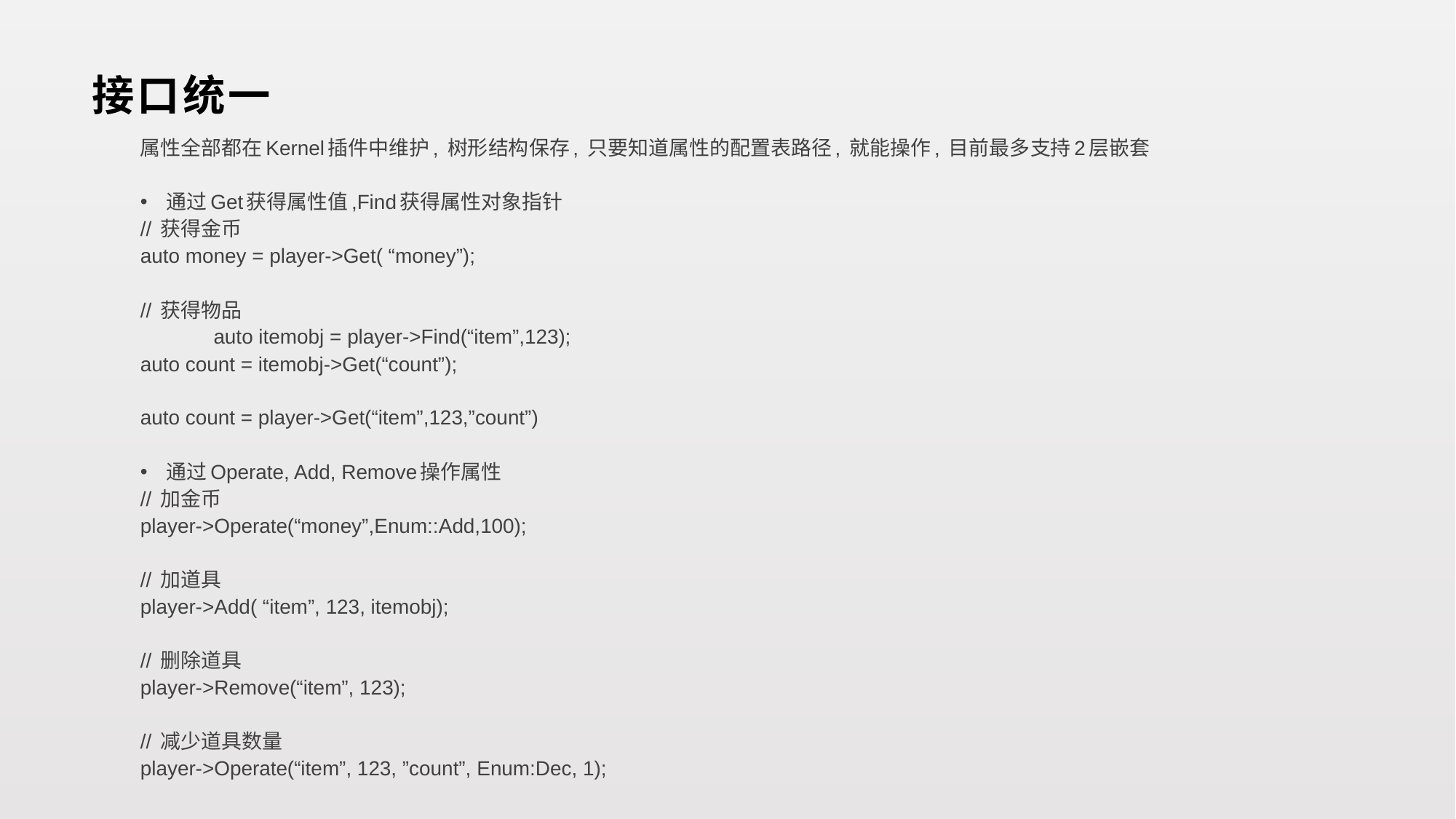

接口统一
属性全部都在Kernel插件中维护, 树形结构保存, 只要知道属性的配置表路径, 就能操作, 目前最多支持2层嵌套

通过Get获得属性值,Find获得属性对象指针
	// 获得金币
	auto money = player->Get( “money”);

	// 获得物品
      	auto itemobj = player->Find(“item”,123);
	auto count = itemobj->Get(“count”);

	auto count = player->Get(“item”,123,”count”)

通过Operate, Add, Remove操作属性
	// 加金币
	player->Operate(“money”,Enum::Add,100);

	// 加道具
	player->Add( “item”, 123, itemobj);

	// 删除道具
	player->Remove(“item”, 123);

	// 减少道具数量
	player->Operate(“item”, 123, ”count”, Enum:Dec, 1);